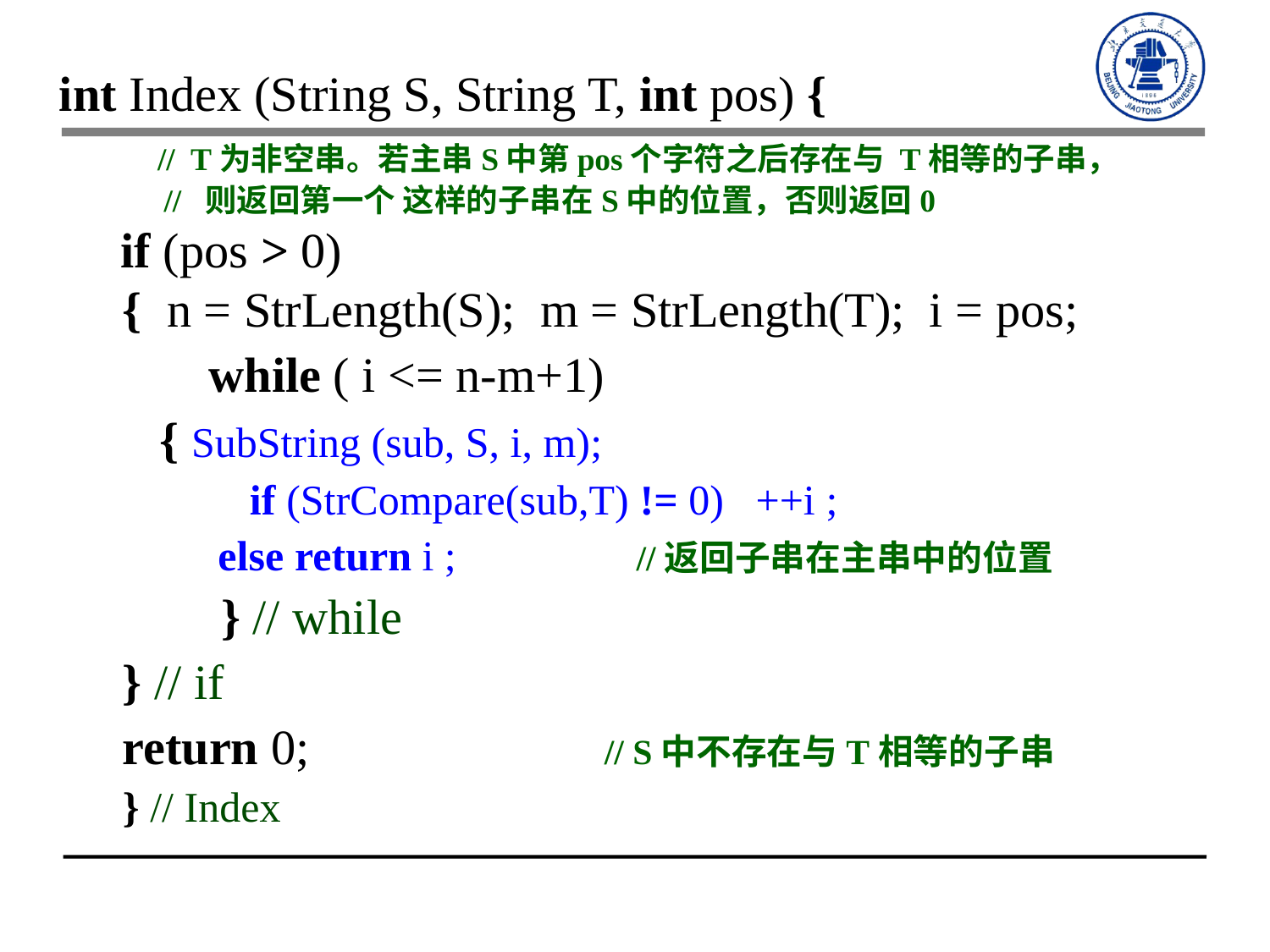

int Index (String S, String T, int pos) {
        //  T为非空串。若主串S中第pos个字符之后存在与 T相等的子串，
             //  则返回第一个 这样的子串在S中的位置，否则返回0
     if (pos > 0)
{  n = StrLength(S);  m = StrLength(T);  i = pos;
       while ( i <= n-m+1)
   { SubString (sub, S, i, m);
            if (StrCompare(sub,T) != 0)   ++i ;
         else return i ;                 //返回子串在主串中的位置
        } // while
} // if
return 0;                        // S中不存在与T相等的子串
} // Index